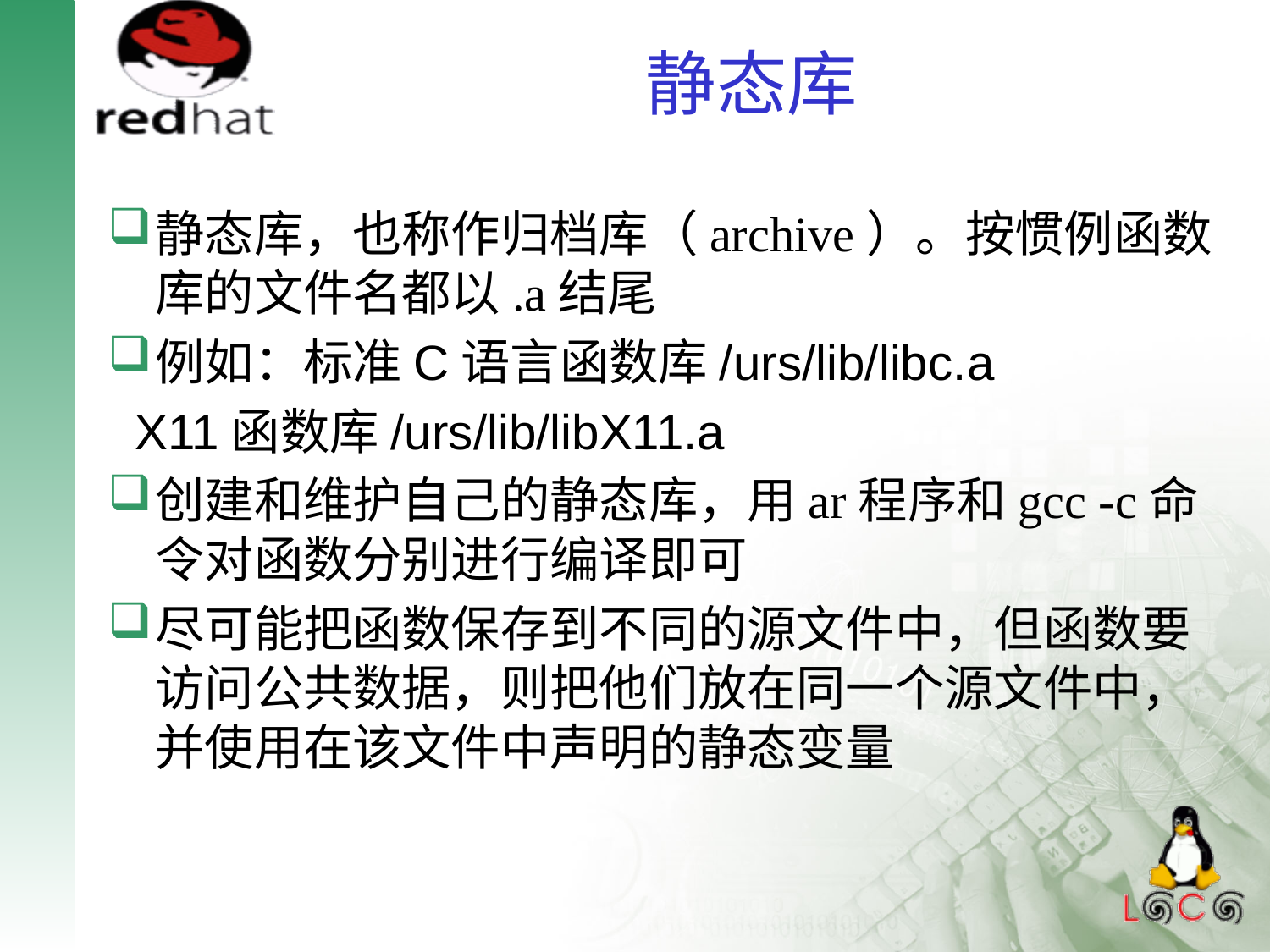

# 静态库
静态库，也称作归档库（archive）。按惯例函数库的文件名都以.a结尾
例如：标准C语言函数库/urs/lib/libc.a
  X11函数库/urs/lib/libX11.a
创建和维护自己的静态库，用ar程序和gcc -c命令对函数分别进行编译即可
尽可能把函数保存到不同的源文件中，但函数要访问公共数据，则把他们放在同一个源文件中，并使用在该文件中声明的静态变量